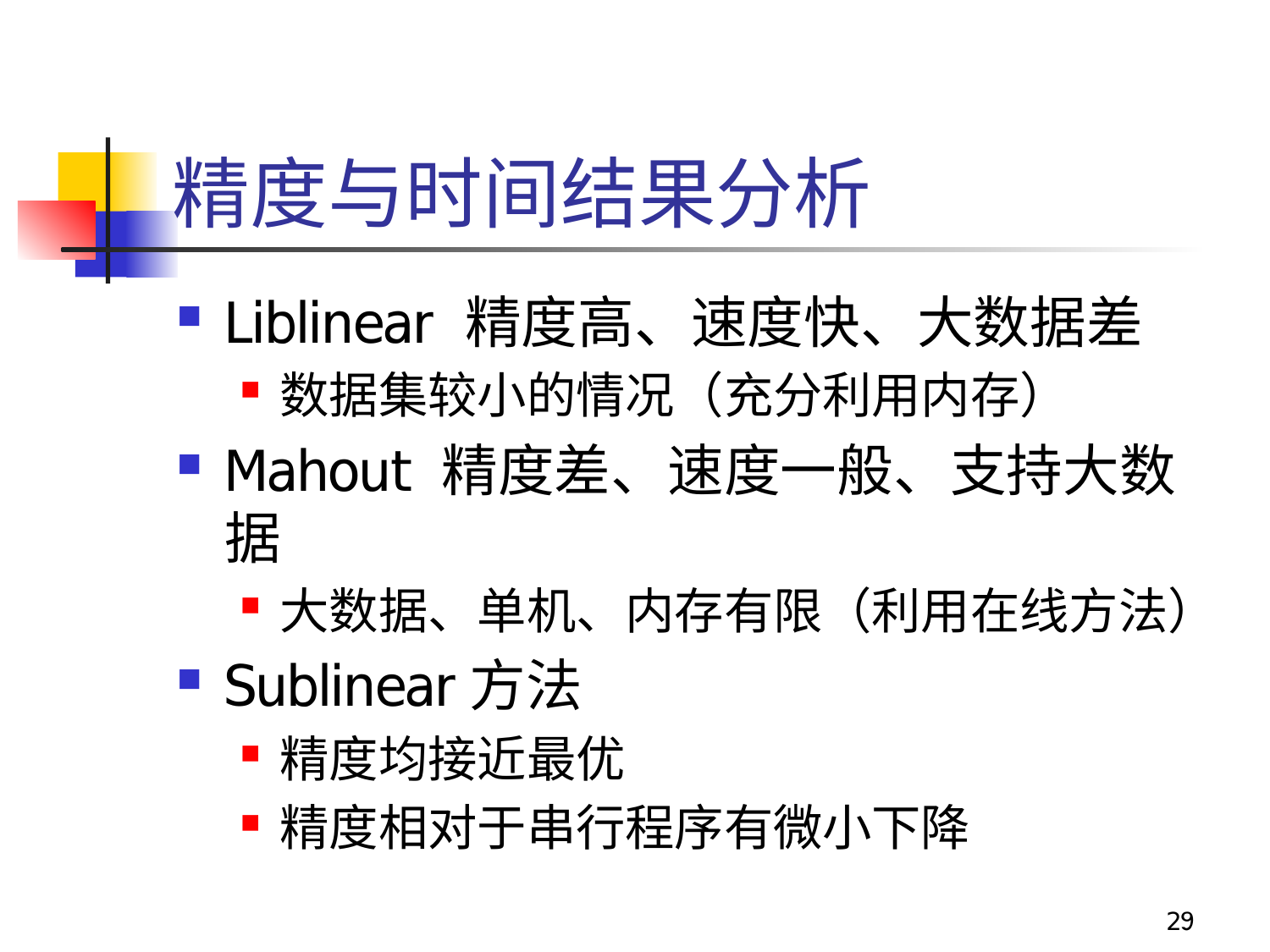

# 精度与时间结果分析
Liblinear 精度高、速度快、大数据差
数据集较小的情况（充分利用内存）
Mahout 精度差、速度一般、支持大数据
大数据、单机、内存有限（利用在线方法）
Sublinear方法
精度均接近最优
精度相对于串行程序有微小下降
29